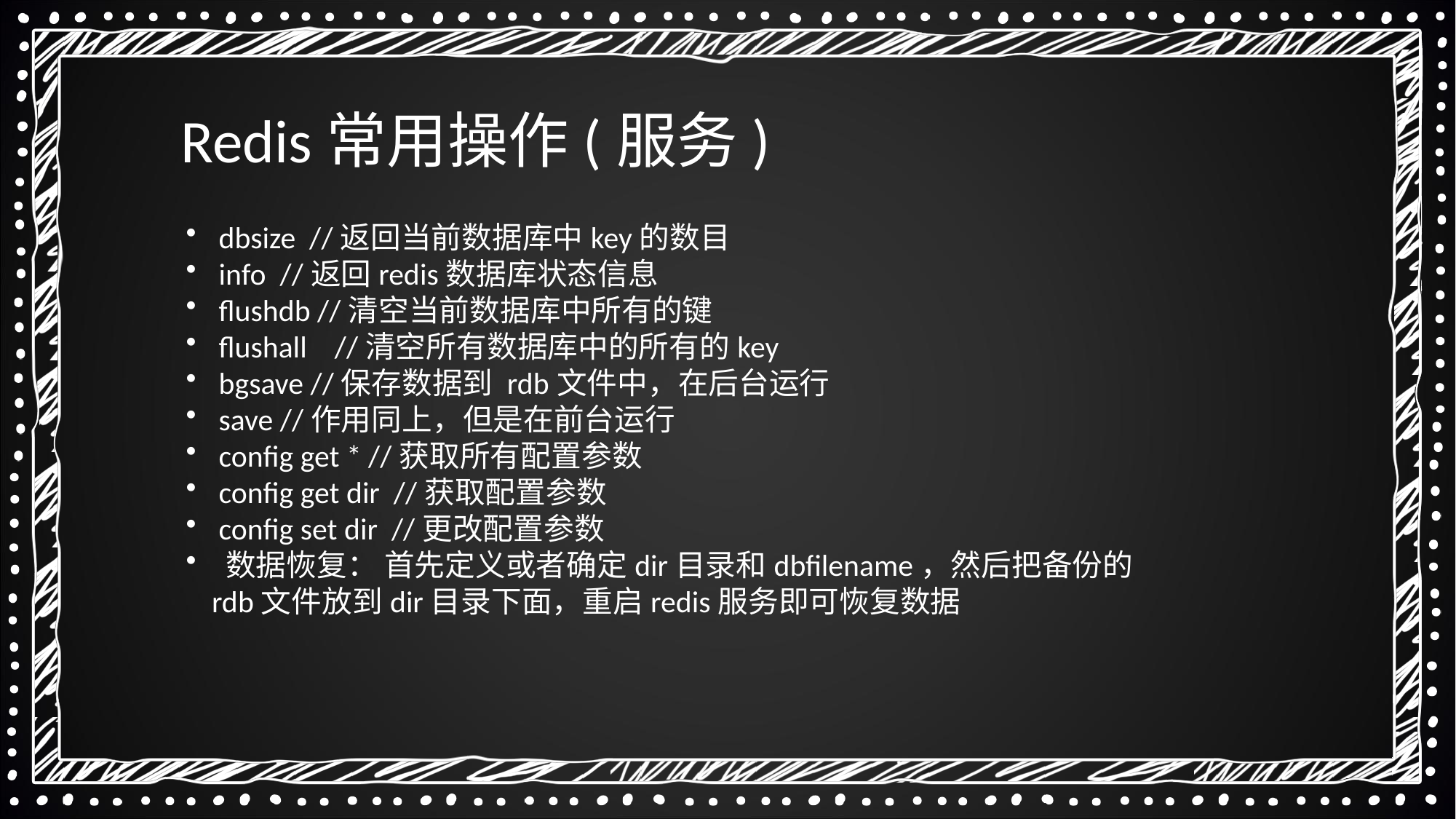

Redis常用操作(服务)
 dbsize  //返回当前数据库中key的数目
 info  //返回redis数据库状态信息
 flushdb //清空当前数据库中所有的键
 flushall    //清空所有数据库中的所有的key
 bgsave //保存数据到 rdb文件中，在后台运行
 save //作用同上，但是在前台运行
 config get * //获取所有配置参数
 config get dir  //获取配置参数
 config set dir  //更改配置参数
 数据恢复： 首先定义或者确定dir目录和dbfilename，然后把备份的rdb文件放到dir目录下面，重启redis服务即可恢复数据